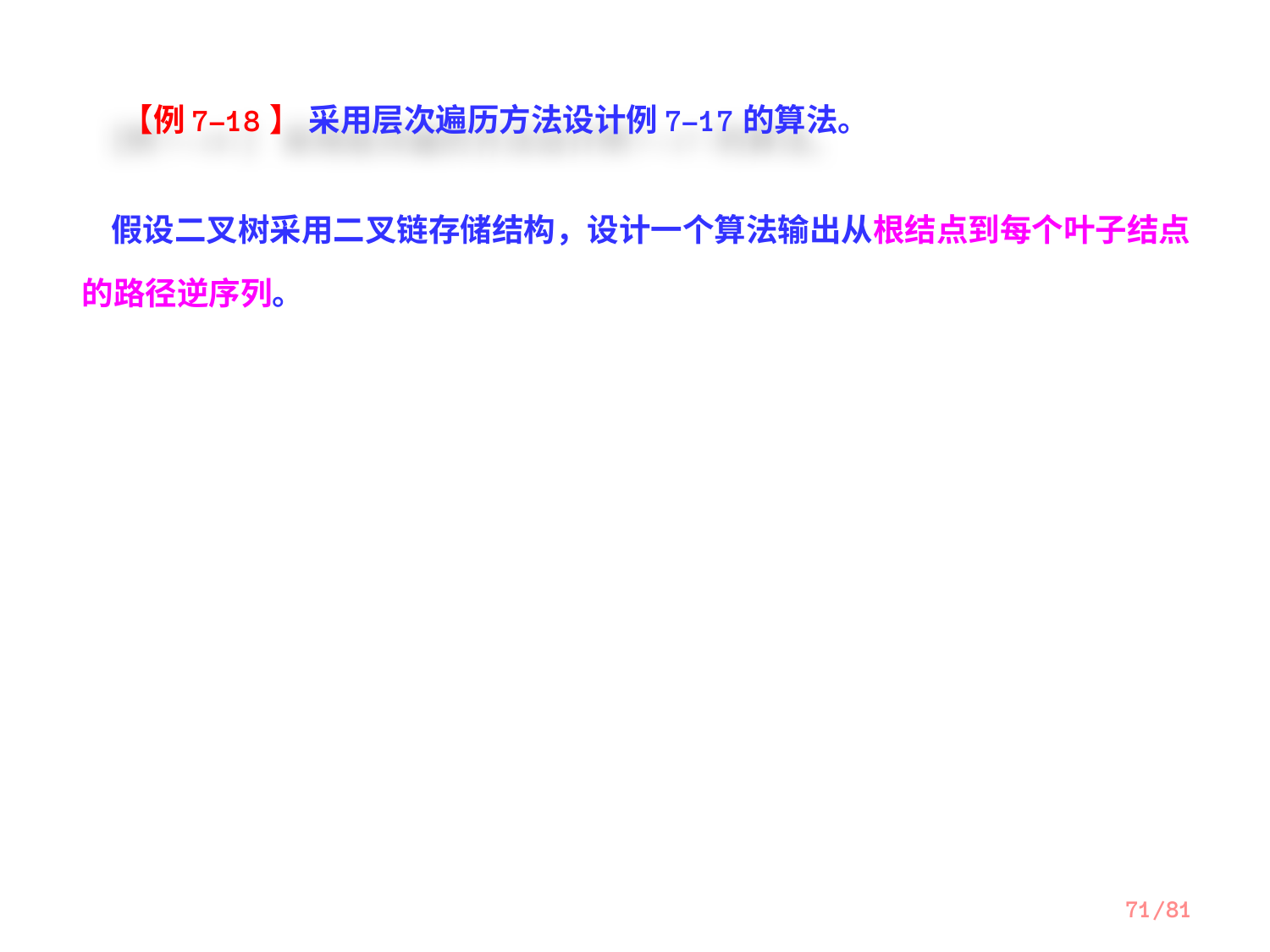

【例7-18】 采用层次遍历方法设计例7-17的算法。
   假设二叉树采用二叉链存储结构，设计一个算法输出从根结点到每个叶子结点的路径逆序列。
71/81